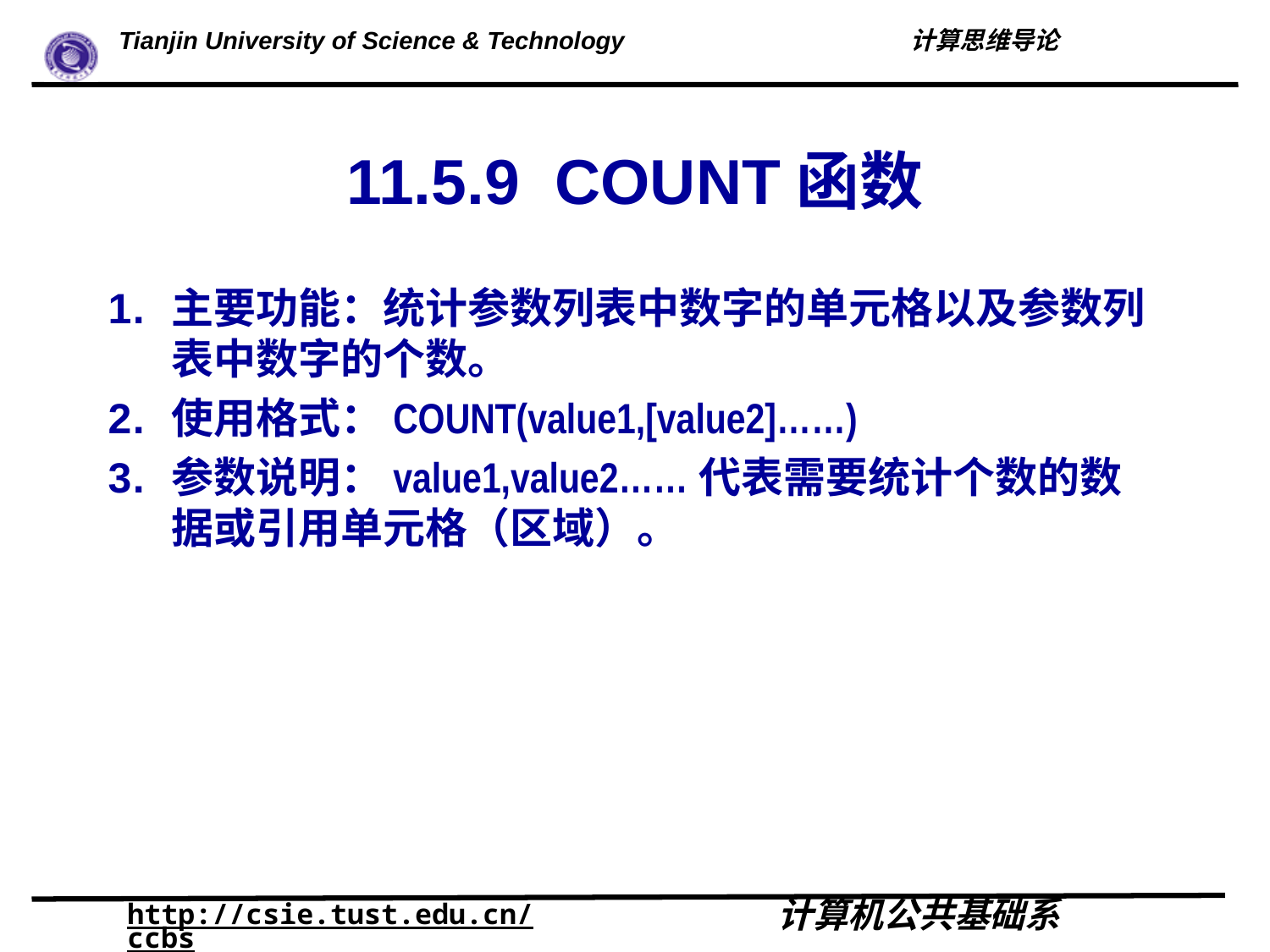

# 11.5.9  COUNT函数
主要功能：统计参数列表中数字的单元格以及参数列表中数字的个数。
使用格式：COUNT(value1,[value2]……)
参数说明：value1,value2……代表需要统计个数的数据或引用单元格（区域）。